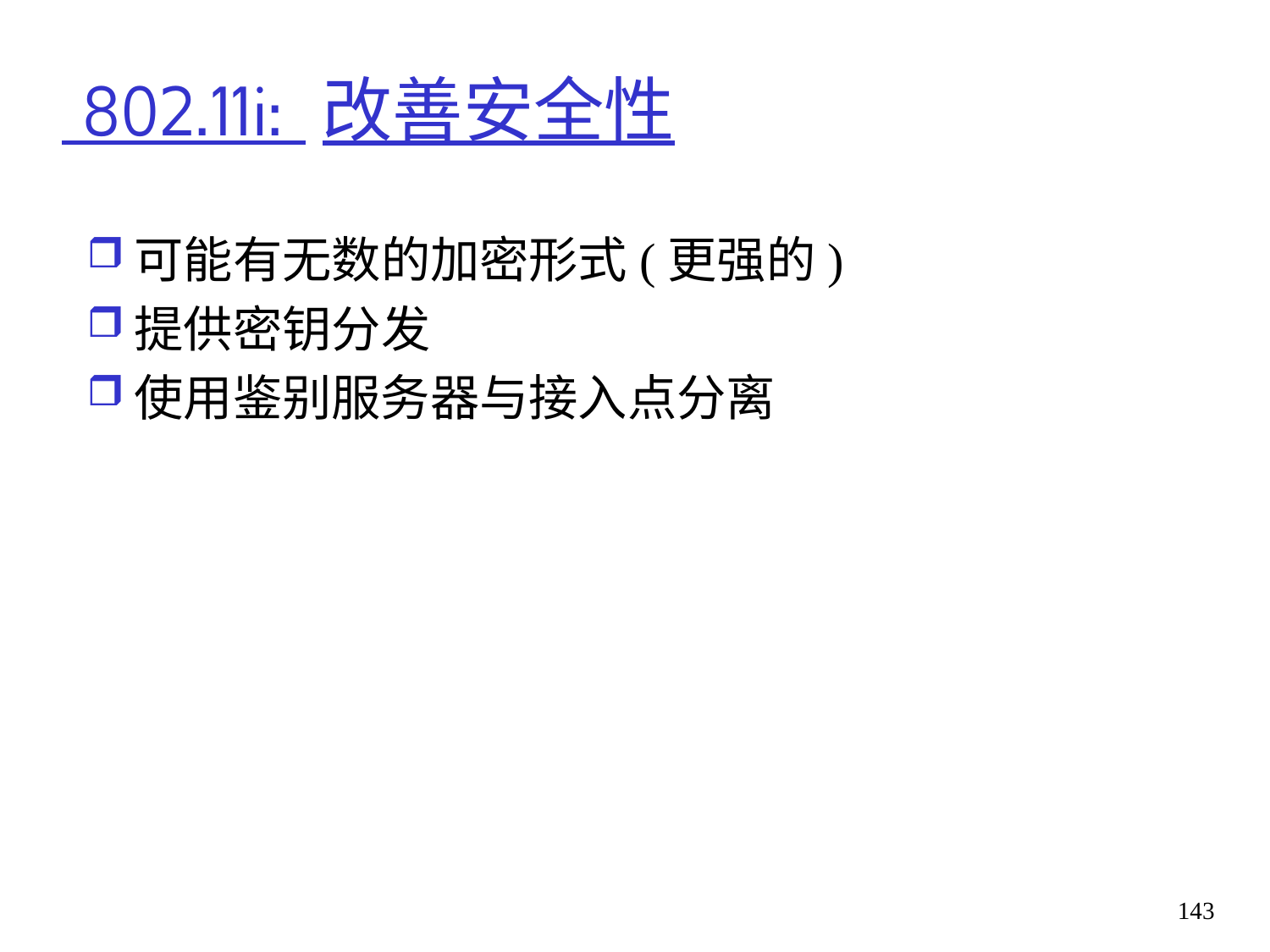

# 802.11i: 改善安全性
可能有无数的加密形式(更强的)
提供密钥分发
使用鉴别服务器与接入点分离
143